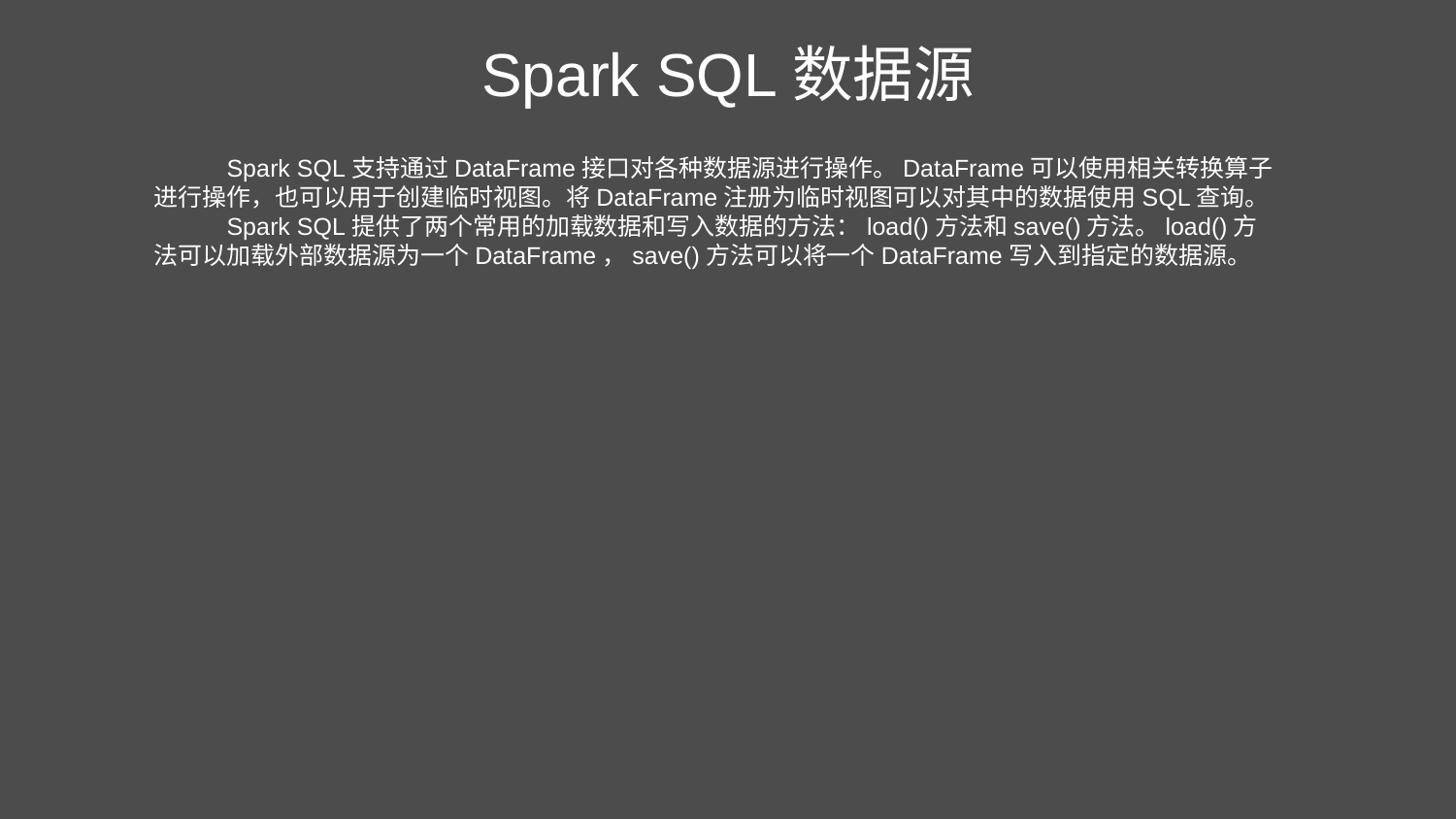

Spark SQL数据源

Spark SQL支持通过DataFrame接口对各种数据源进行操作。DataFrame可以使用相关转换算子进行操作，也可以用于创建临时视图。将DataFrame注册为临时视图可以对其中的数据使用SQL查询。
Spark SQL提供了两个常用的加载数据和写入数据的方法：load()方法和save()方法。load()方法可以加载外部数据源为一个DataFrame，save()方法可以将一个DataFrame写入到指定的数据源。